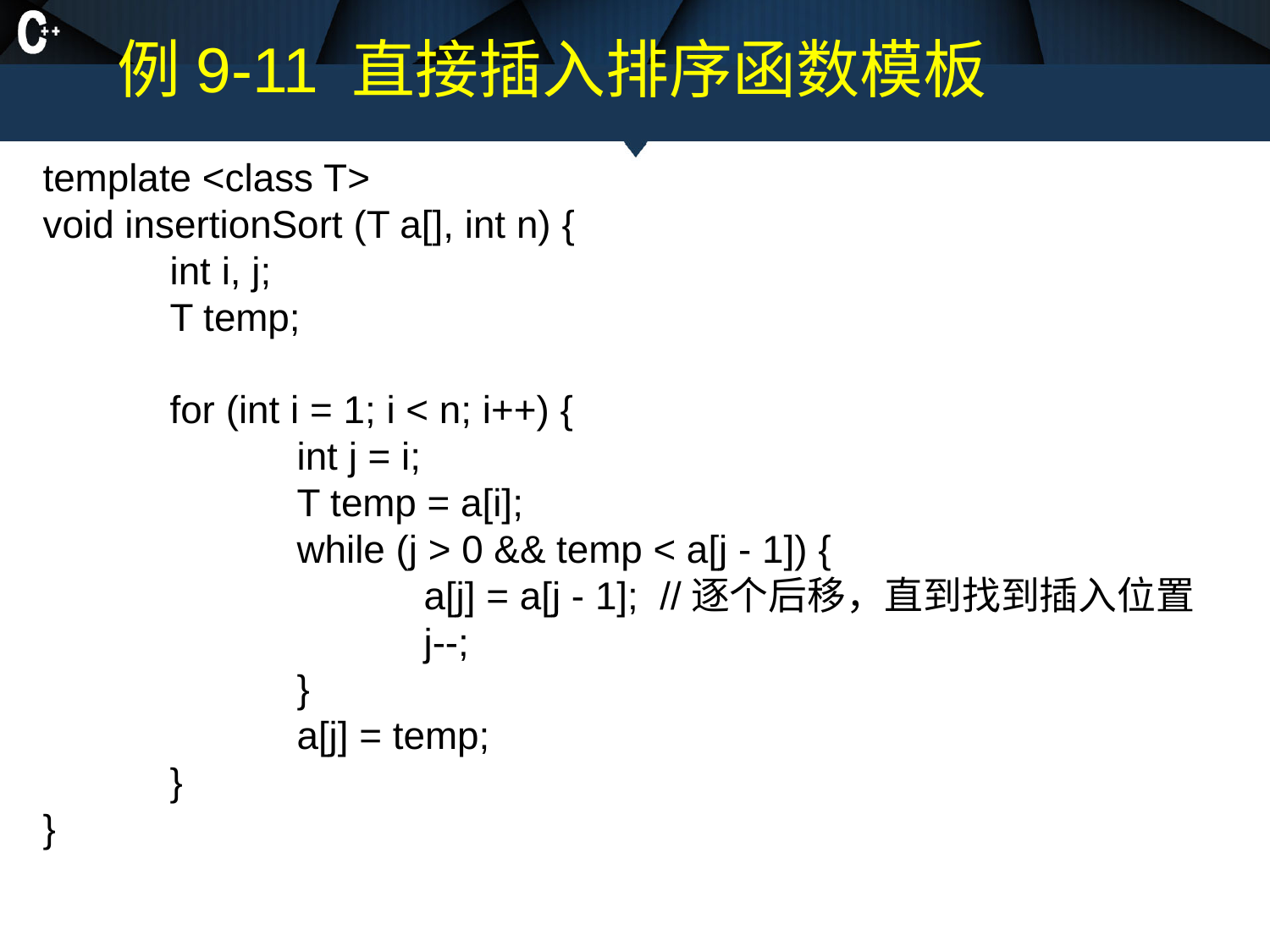

# 例9-11 直接插入排序函数模板
template <class T>
void insertionSort (T a[], int n) {
	int i, j;
	T temp;

	for (int i = 1; i < n; i++) {
		int j = i;
		T temp = a[i];
		while (j > 0 && temp < a[j - 1]) {
			a[j] = a[j - 1];  //逐个后移，直到找到插入位置
			j--;
		}
		a[j] = temp;
	}
}